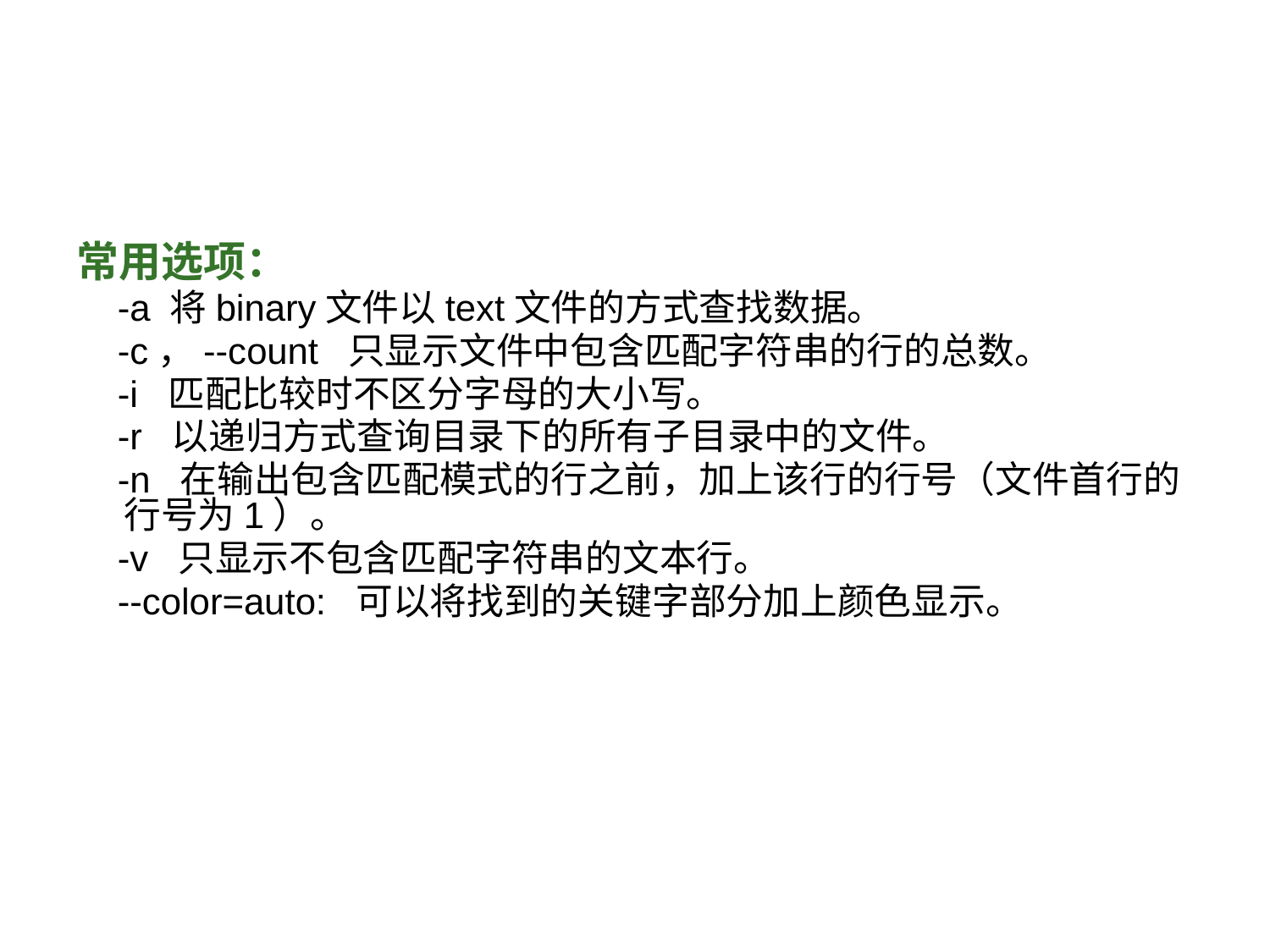

常用选项：
    -a 将binary文件以text文件的方式查找数据。
    -c，--count  只显示文件中包含匹配字符串的行的总数。
    -i  匹配比较时不区分字母的大小写。
    -r  以递归方式查询目录下的所有子目录中的文件。
    -n  在输出包含匹配模式的行之前，加上该行的行号（文件首行的行号为1）。
    -v  只显示不包含匹配字符串的文本行。
    --color=auto:  可以将找到的关键字部分加上颜色显示。